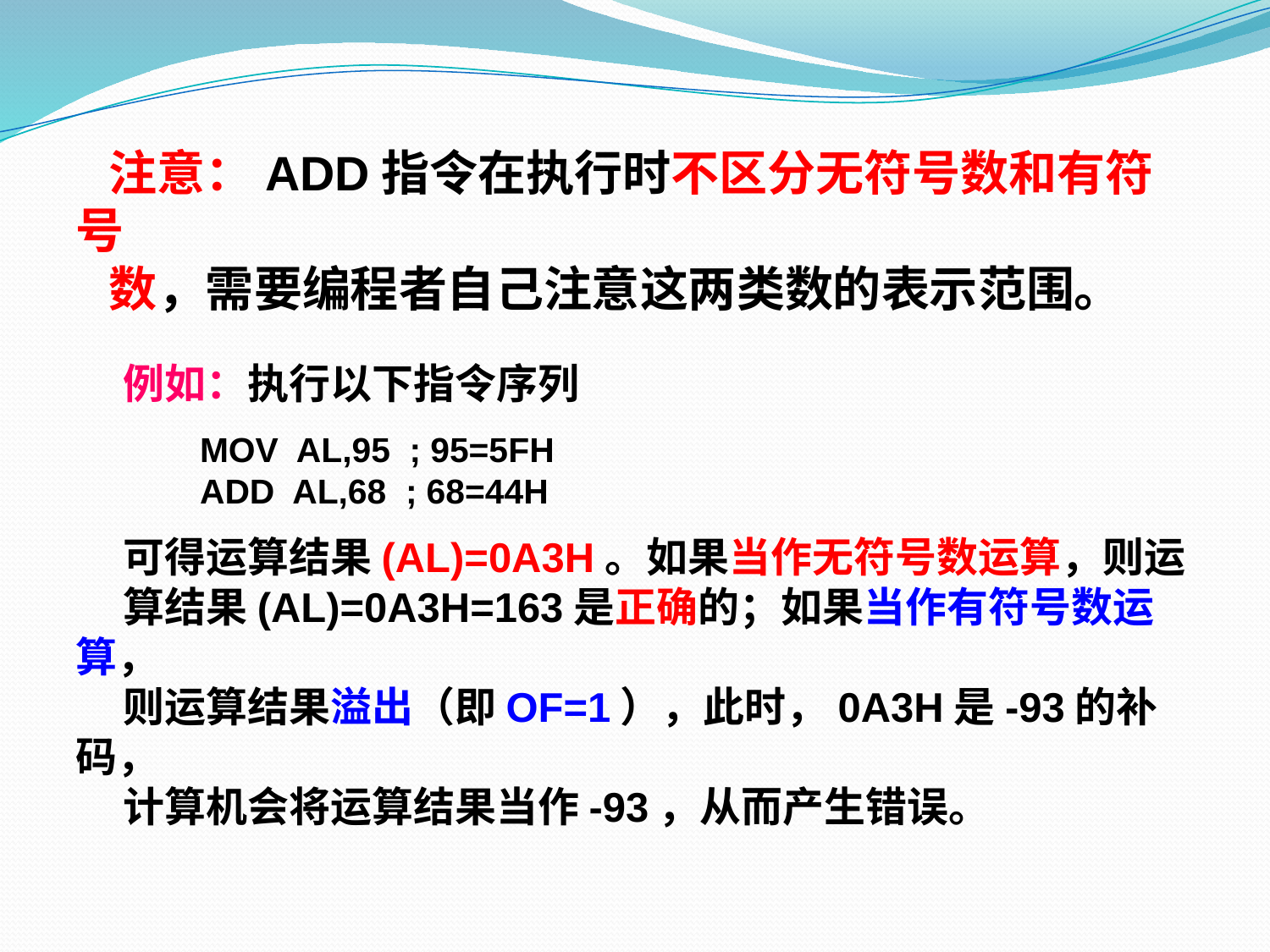

注意：ADD指令在执行时不区分无符号数和有符号
  数，需要编程者自己注意这两类数的表示范围。

    例如：执行以下指令序列

             MOV  AL,95  ; 95=5FH
             ADD  AL,68  ; 68=44H

    可得运算结果(AL)=0A3H。如果当作无符号数运算，则运
    算结果(AL)=0A3H=163是正确的；如果当作有符号数运算，
    则运算结果溢出（即OF=1），此时，0A3H是-93的补码，
    计算机会将运算结果当作-93，从而产生错误。